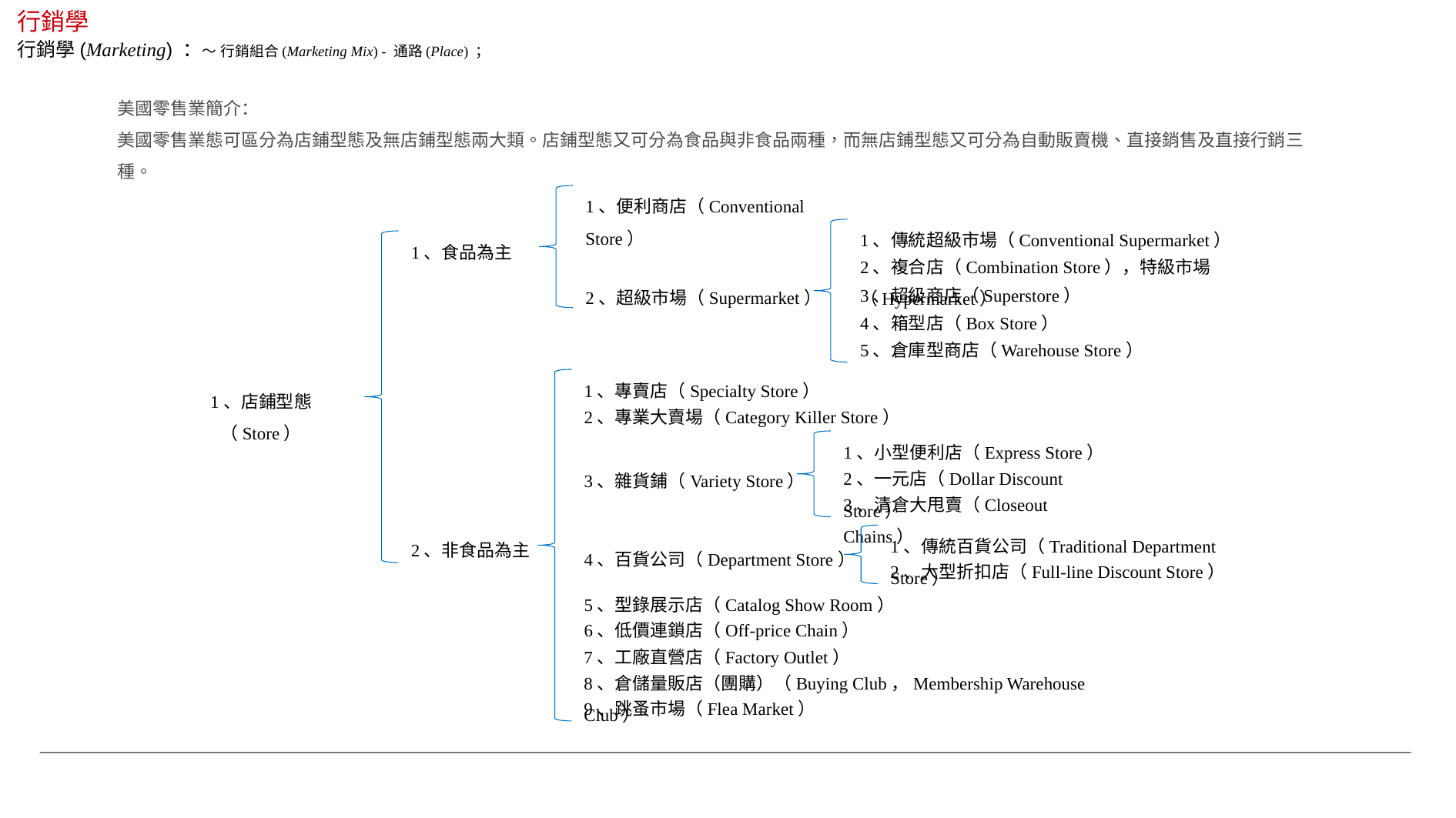

行銷學
行銷學(Marketing) ：～ 行銷組合(Marketing Mix) - 通路(Place) ；
美國零售業簡介：
美國零售業態可區分為店鋪型態及無店鋪型態兩大類。店鋪型態又可分為食品與非食品兩種，而無店鋪型態又可分為自動販賣機、直接銷售及直接行銷三種。
1、便利商店（Conventional Store）

1、傳統超級市場（Conventional Supermarket）

1、食品為主

2、複合店（Combination Store），特級市場（Hypermarket）
3、超級商店（Superstore）
2、超級市場（Supermarket）
4、箱型店（Box Store）
5、倉庫型商店（Warehouse Store）
1、專賣店（Specialty Store）

1、店鋪型態（Store）
2、專業大賣場（Category Killer Store）
1、小型便利店（Express Store）

2、一元店（Dollar Discount Store）
3、雜貨鋪（Variety Store）
3、清倉大甩賣（Closeout Chains）
1、傳統百貨公司（Traditional Department Store）
2、非食品為主

4、百貨公司（Department Store）
2、大型折扣店（Full-line Discount Store）
5、型錄展示店（Catalog Show Room）
6、低價連鎖店（Off-price Chain）
7、工廠直營店（Factory Outlet）
8、倉儲量販店（團購）（Buying Club，Membership Warehouse Club）
9、跳蚤市場（Flea Market）